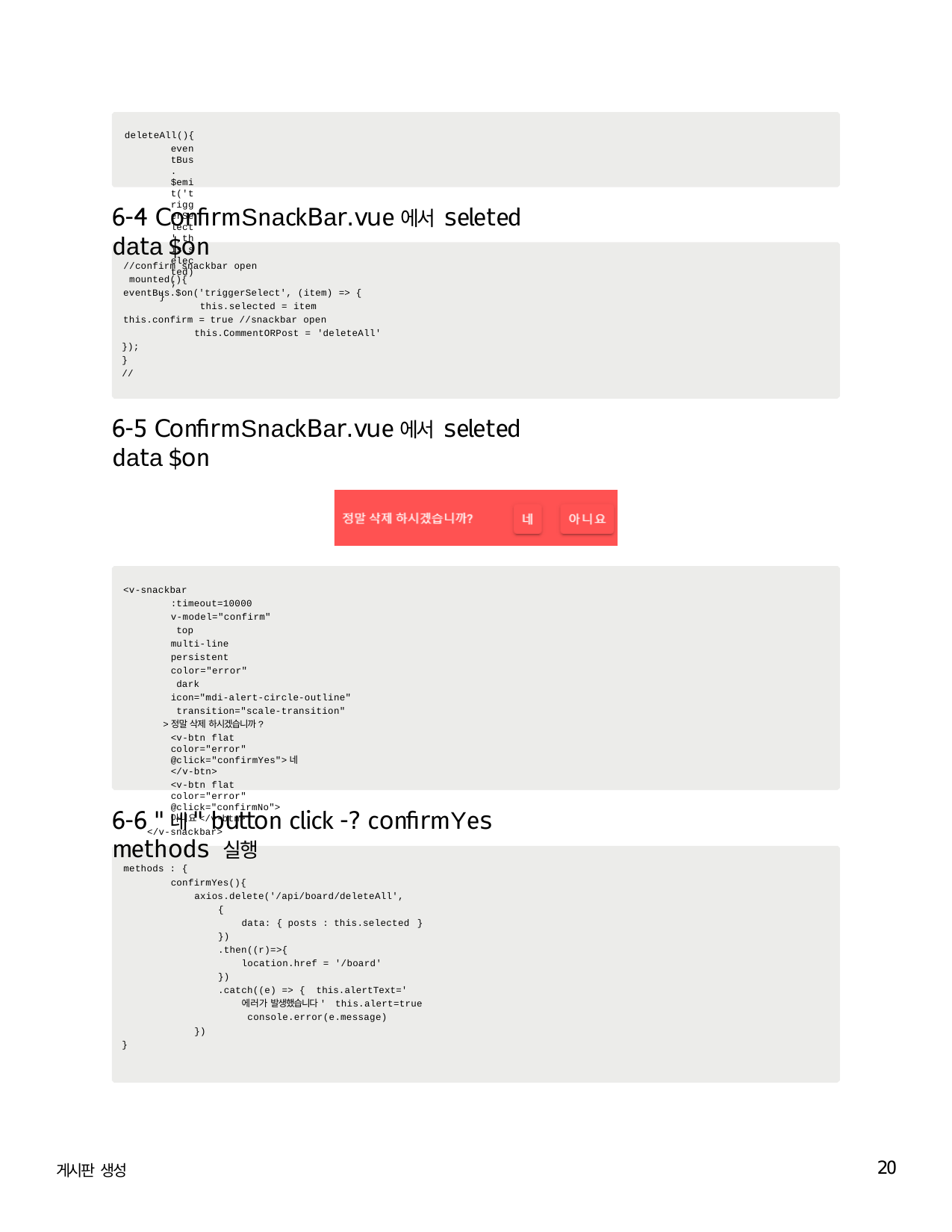

deleteAll(){
eventBus.$emit('triggerSelect',this.selected);
}
6-4 ConfirmSnackBar.vue에서 seleted data $on

//confirm snackbar open  mounted(){
eventBus.$on('triggerSelect', (item) => {  this.selected = item
this.confirm = true //snackbar open  this.CommentORPost = 'deleteAll'
});
}
//
6-5 ConfirmSnackBar.vue에서 seleted data $on

<v-snackbar
:timeout=10000
v-model="confirm"  top
multi-line  persistent  color="error"  dark
icon="mdi-alert-circle-outline"  transition="scale-transition"
>정말 삭제 하시겠습니까?
<v-btn flat color="error" @click="confirmYes">네</v-btn>
<v-btn flat color="error" @click="confirmNo">아니요</v-btn>
</v-snackbar>
6-6 "네" button click -? confirmYes methods 실행

methods : {
confirmYes(){
axios.delete('/api/board/deleteAll',
{
data: { posts : this.selected }
})
.then((r)=>{
location.href = '/board'
})
.catch((e) => {  this.alertText='에러가 발생했습니다'  this.alert=true  console.error(e.message)
})
}
20
게시판 생성